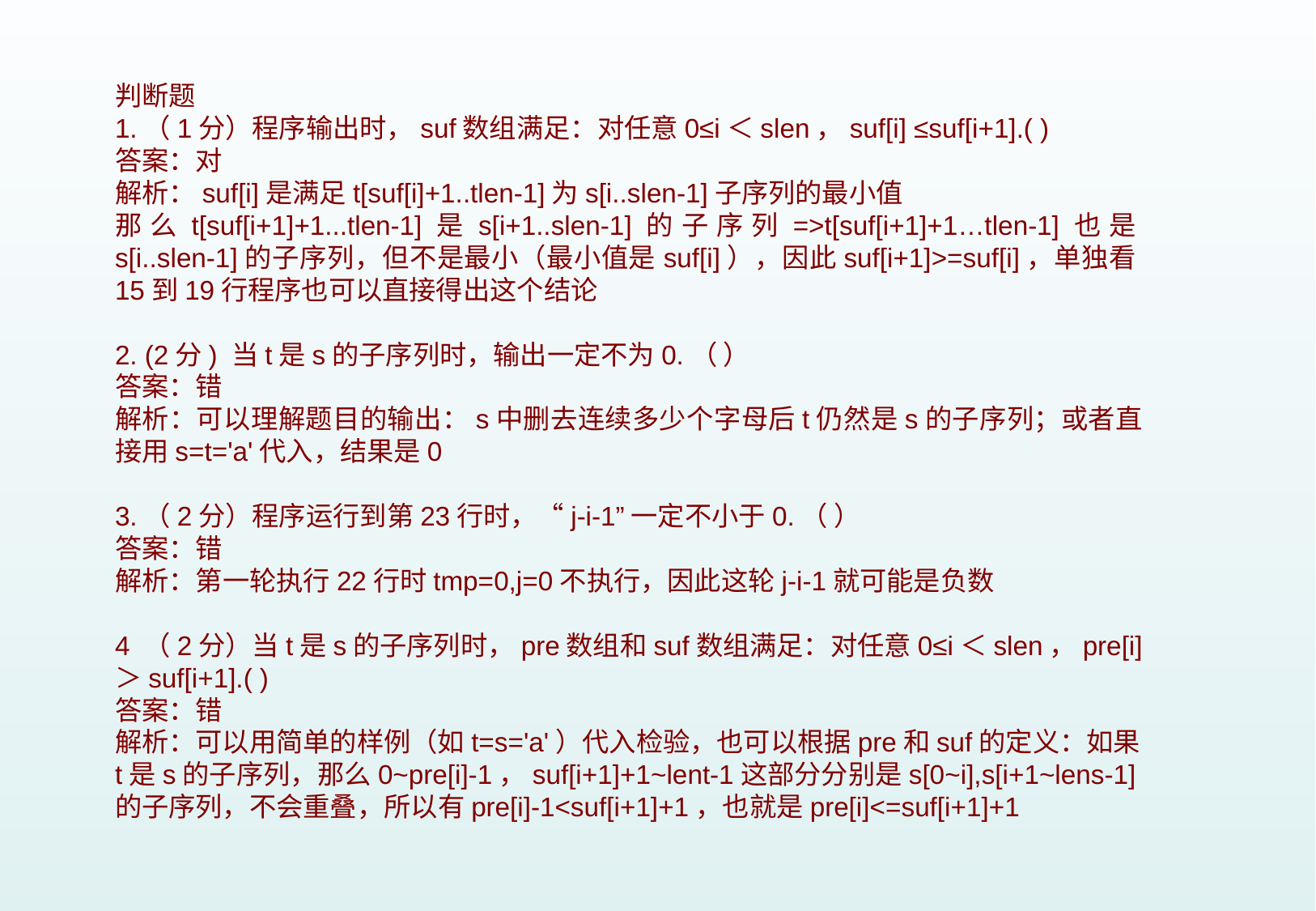

判断题
1.（1分）程序输出时，suf数组满足：对任意0≤i＜slen，suf[i] ≤suf[i+1].( )
答案：对
解析：suf[i]是满足t[suf[i]+1..tlen-1]为s[i..slen-1]子序列的最小值
那么t[suf[i+1]+1...tlen-1]是s[i+1..slen-1]的子序列=>t[suf[i+1]+1…tlen-1]也是s[i..slen-1]的子序列，但不是最小（最小值是suf[i]），因此suf[i+1]>=suf[i]，单独看15到19行程序也可以直接得出这个结论

2. (2分) 当t是s的子序列时，输出一定不为0.（ ）
答案：错
解析：可以理解题目的输出：s中删去连续多少个字母后t仍然是s的子序列；或者直接用s=t='a'代入，结果是0

3.（2分）程序运行到第23行时，“j-i-1”一定不小于0.（ ）
答案：错
解析：第一轮执行22行时tmp=0,j=0不执行，因此这轮j-i-1就可能是负数

4 （2分）当t是s的子序列时，pre数组和suf数组满足：对任意0≤i＜slen，pre[i]＞suf[i+1].( )
答案：错
解析：可以用简单的样例（如t=s='a'）代入检验，也可以根据pre和suf的定义：如果t是s的子序列，那么0~pre[i]-1，suf[i+1]+1~lent-1这部分分别是s[0~i],s[i+1~lens-1]的子序列，不会重叠，所以有pre[i]-1<suf[i+1]+1，也就是pre[i]<=suf[i+1]+1